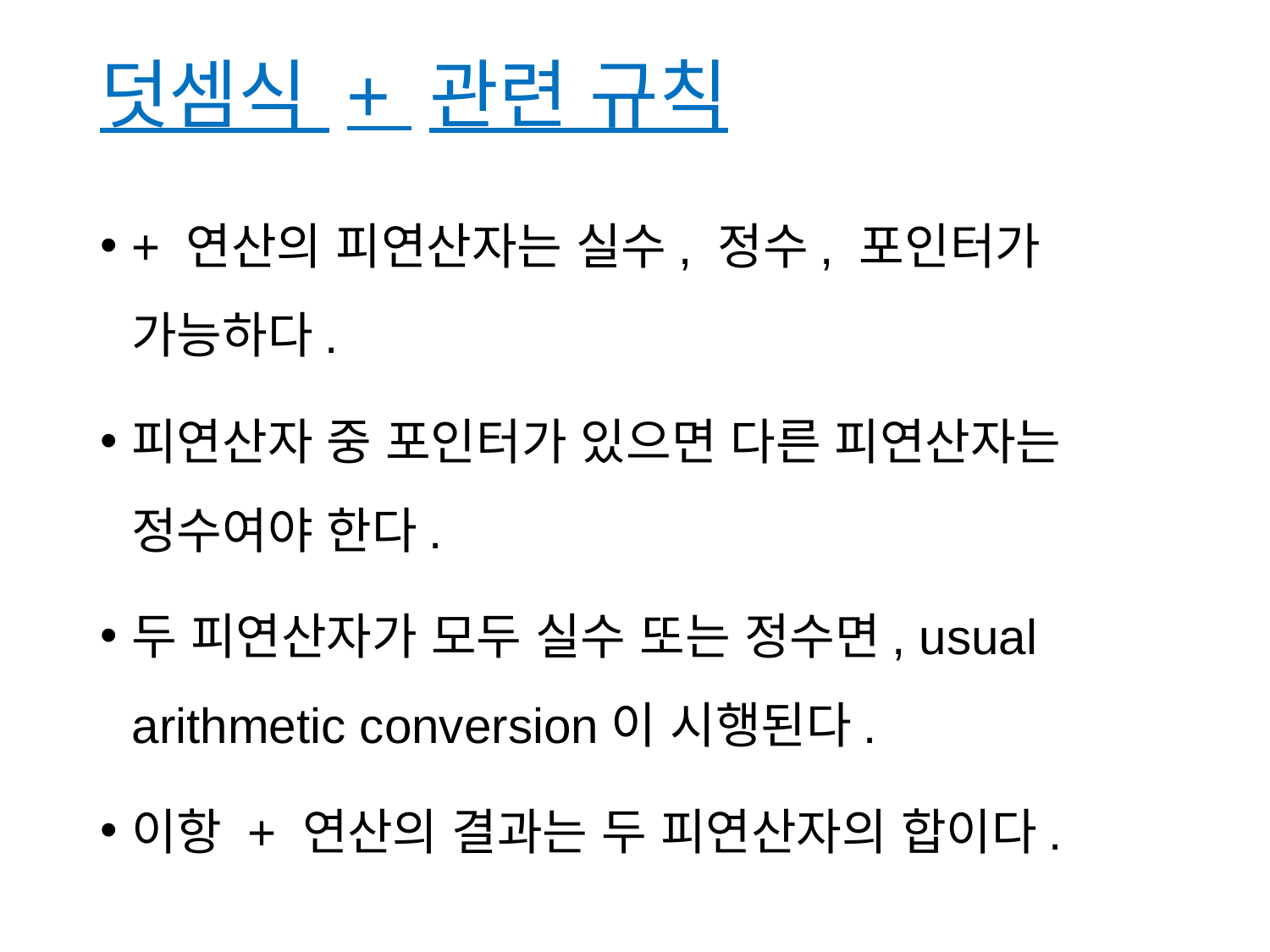

# 덧셈식 + 관련 규칙
+ 연산의 피연산자는 실수, 정수, 포인터가 가능하다.
피연산자 중 포인터가 있으면 다른 피연산자는 정수여야 한다.
두 피연산자가 모두 실수 또는 정수면, usual arithmetic conversion이 시행된다.
이항 + 연산의 결과는 두 피연산자의 합이다.